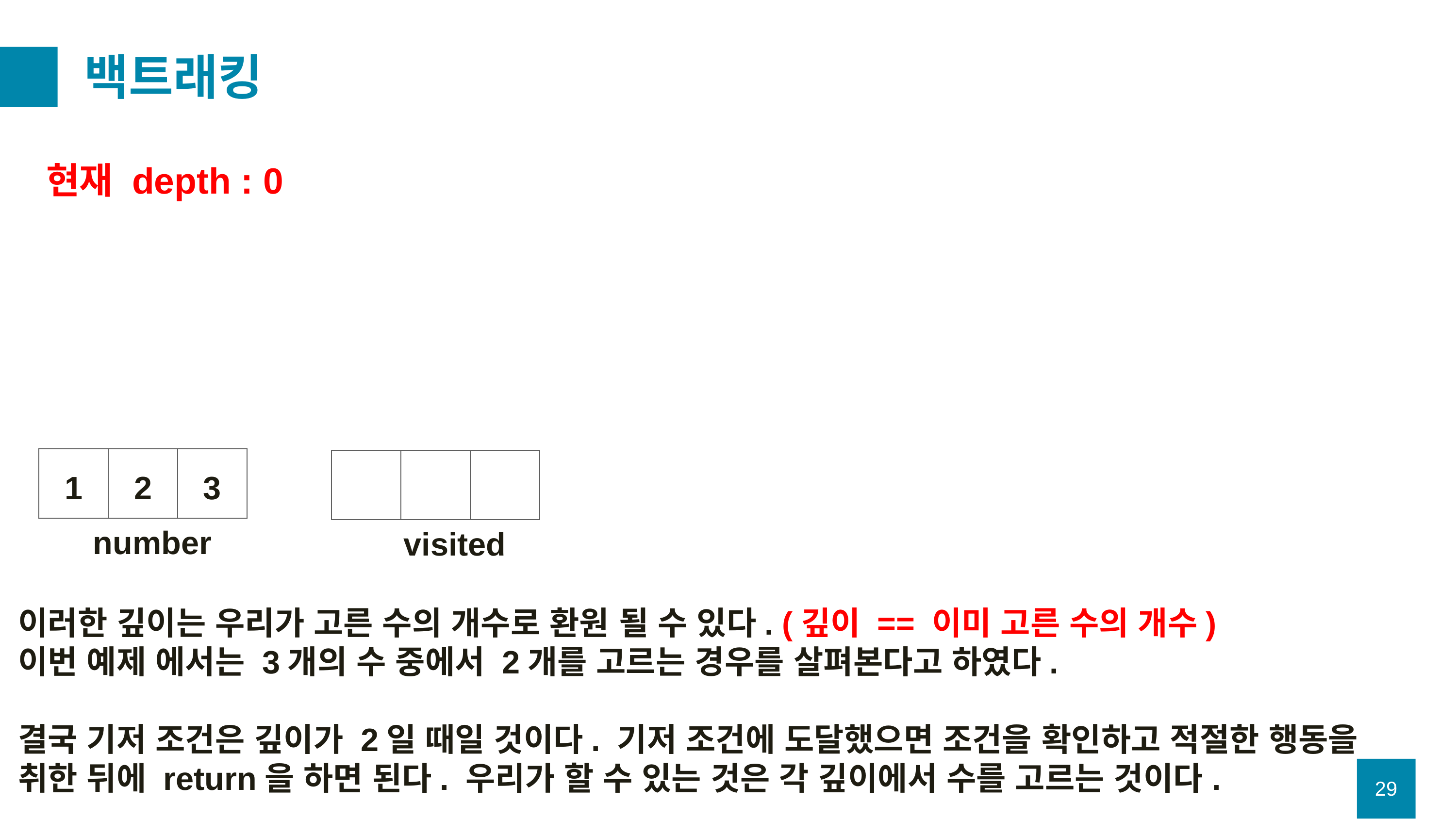

# 백트래킹
현재 depth : 0
| 1 | 2 | 3 |
| --- | --- | --- |
|  |  |  |
| --- | --- | --- |
number
visited
이러한 깊이는 우리가 고른 수의 개수로 환원 될 수 있다. (깊이 == 이미 고른 수의 개수)
이번 예제 에서는 3개의 수 중에서 2개를 고르는 경우를 살펴본다고 하였다.

결국 기저 조건은 깊이가 2일 때일 것이다. 기저 조건에 도달했으면 조건을 확인하고 적절한 행동을 취한 뒤에 return을 하면 된다. 우리가 할 수 있는 것은 각 깊이에서 수를 고르는 것이다.
29